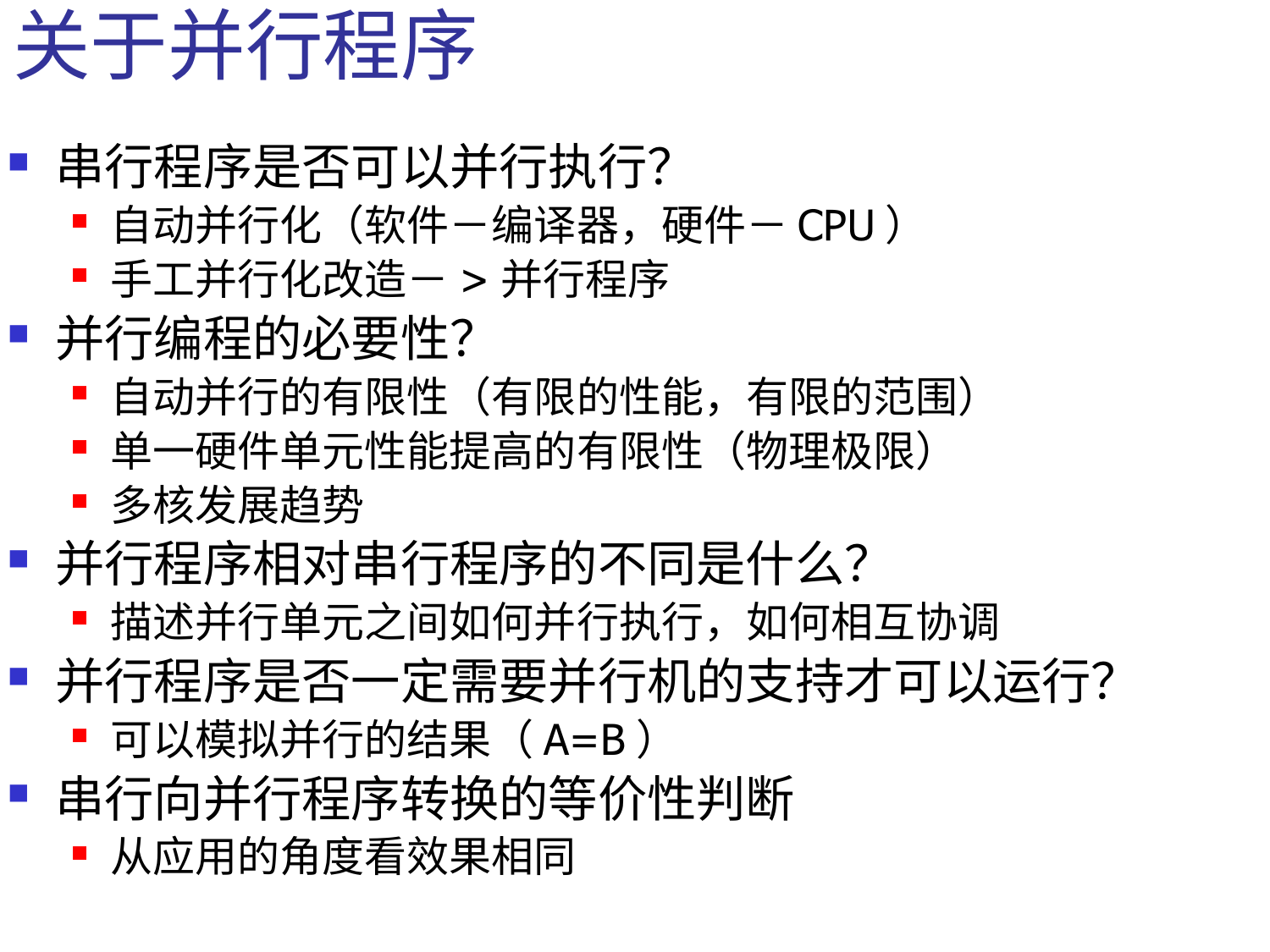

# 关于并行程序
串行程序是否可以并行执行？
自动并行化（软件－编译器，硬件－CPU）
手工并行化改造－>并行程序
并行编程的必要性？
自动并行的有限性（有限的性能，有限的范围）
单一硬件单元性能提高的有限性（物理极限）
多核发展趋势
并行程序相对串行程序的不同是什么？
描述并行单元之间如何并行执行，如何相互协调
并行程序是否一定需要并行机的支持才可以运行？
可以模拟并行的结果（A=B）
串行向并行程序转换的等价性判断
从应用的角度看效果相同